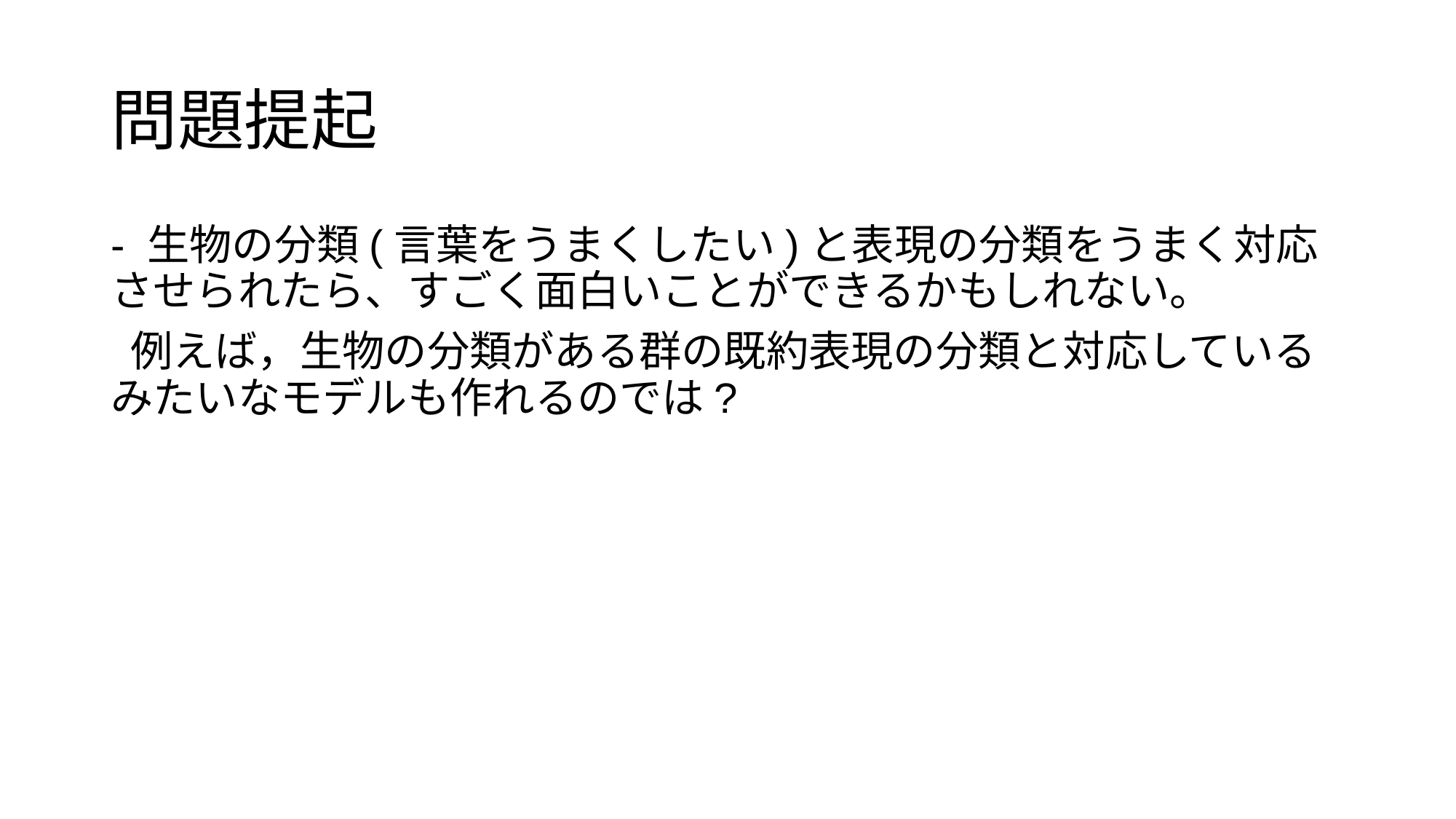

# 問題提起
- 生物の分類(言葉をうまくしたい)と表現の分類をうまく対応させられたら、すごく面白いことができるかもしれない。
 例えば，生物の分類がある群の既約表現の分類と対応しているみたいなモデルも作れるのでは?